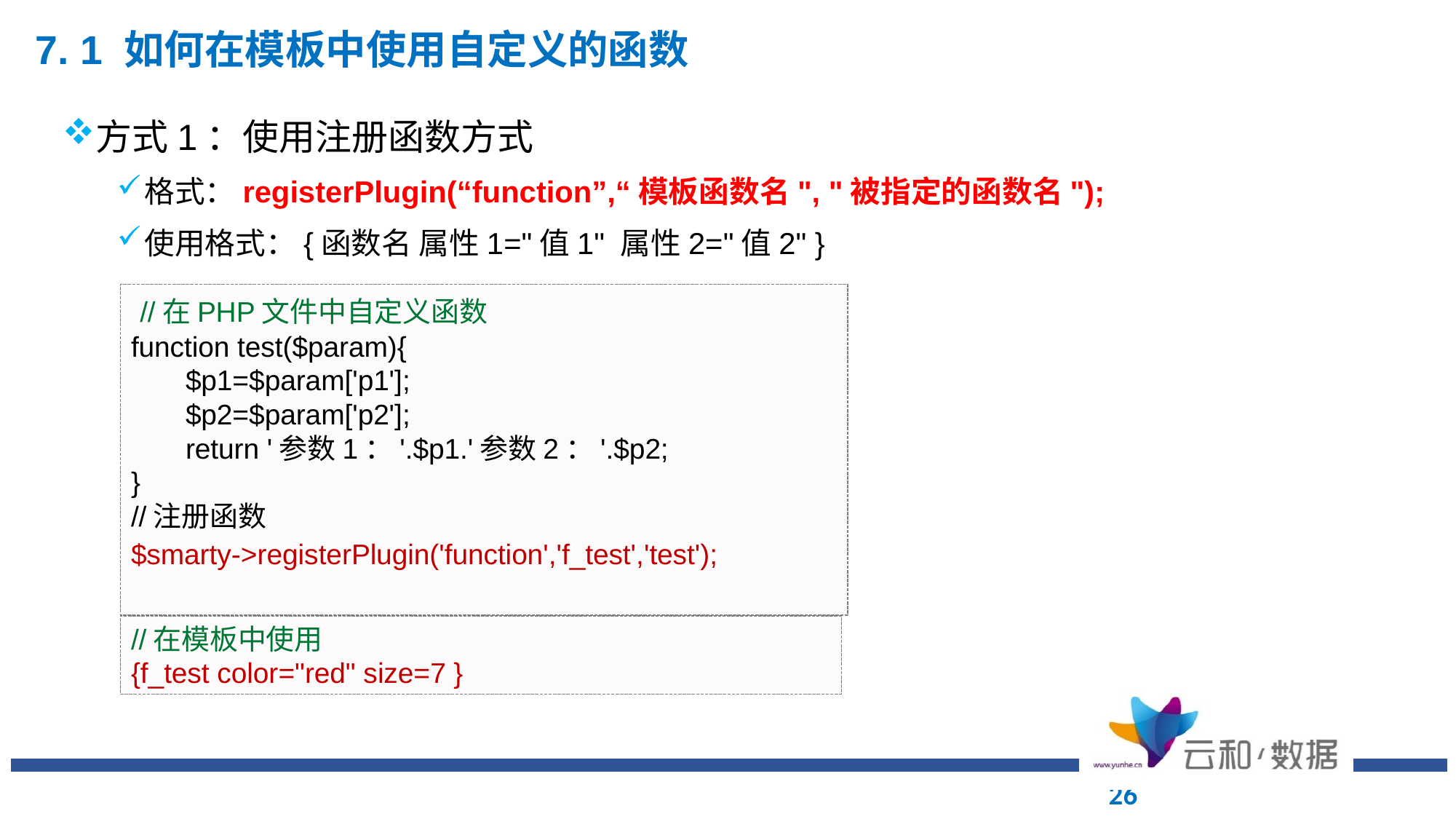

# 7. 1 如何在模板中使用自定义的函数
方式1：使用注册函数方式
格式：registerPlugin(“function”,“模板函数名", "被指定的函数名");
使用格式：{函数名 属性1="值1" 属性2="值2" }

 //在PHP文件中自定义函数
function test($param){
$p1=$param['p1'];
$p2=$param['p2'];
return '参数1：'.$p1.'参数2：'.$p2;
}
//注册函数
$smarty->registerPlugin('function','f_test','test');
//在模板中使用
{f_test color="red" size=7 }
26